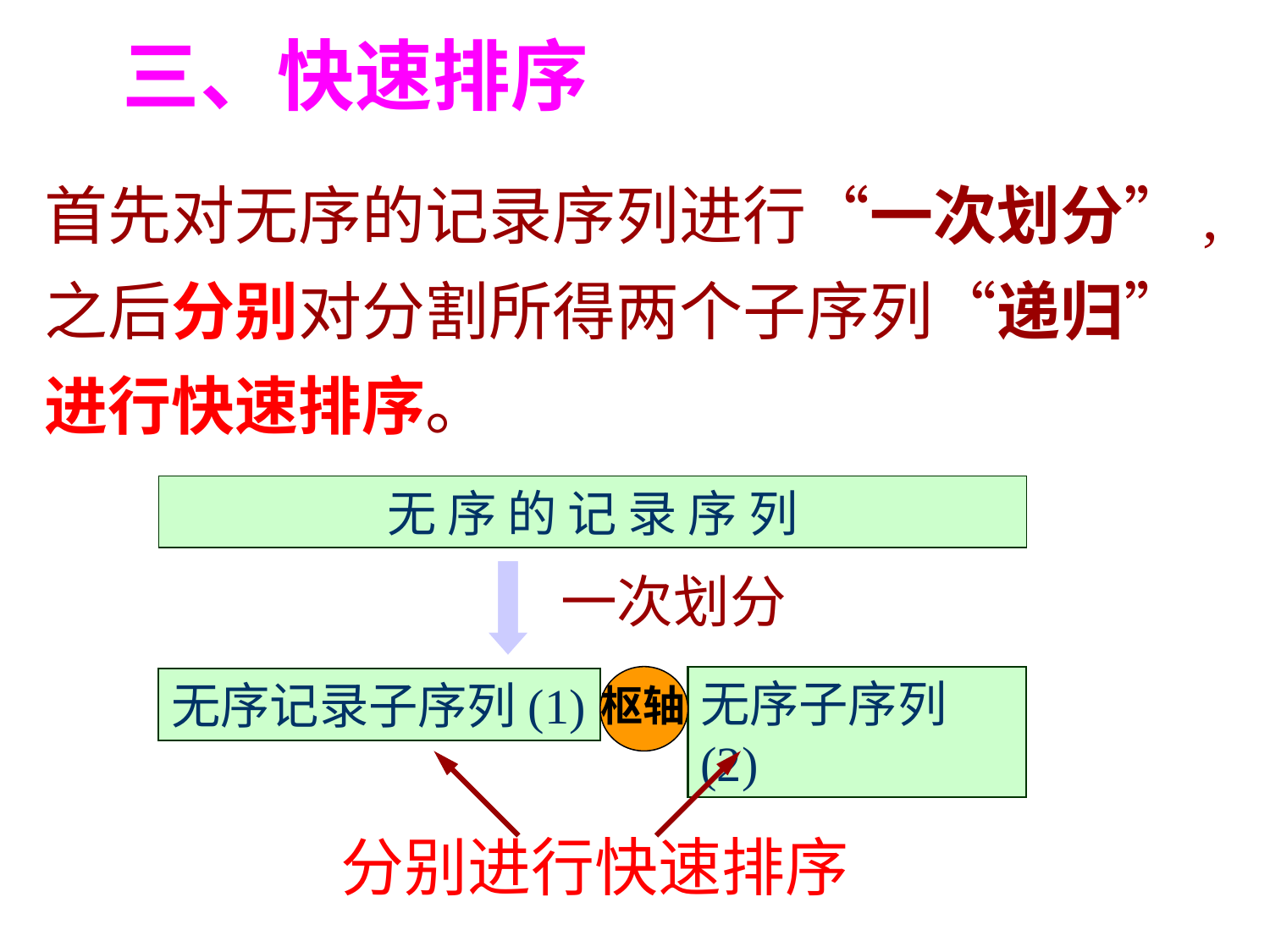

三、快速排序
首先对无序的记录序列进行“一次划分”,之后分别对分割所得两个子序列“递归”进行快速排序。
无 序 的 记 录 序 列
一次划分

枢轴
无序子序列(2)
无序记录子序列(1)

分别进行快速排序